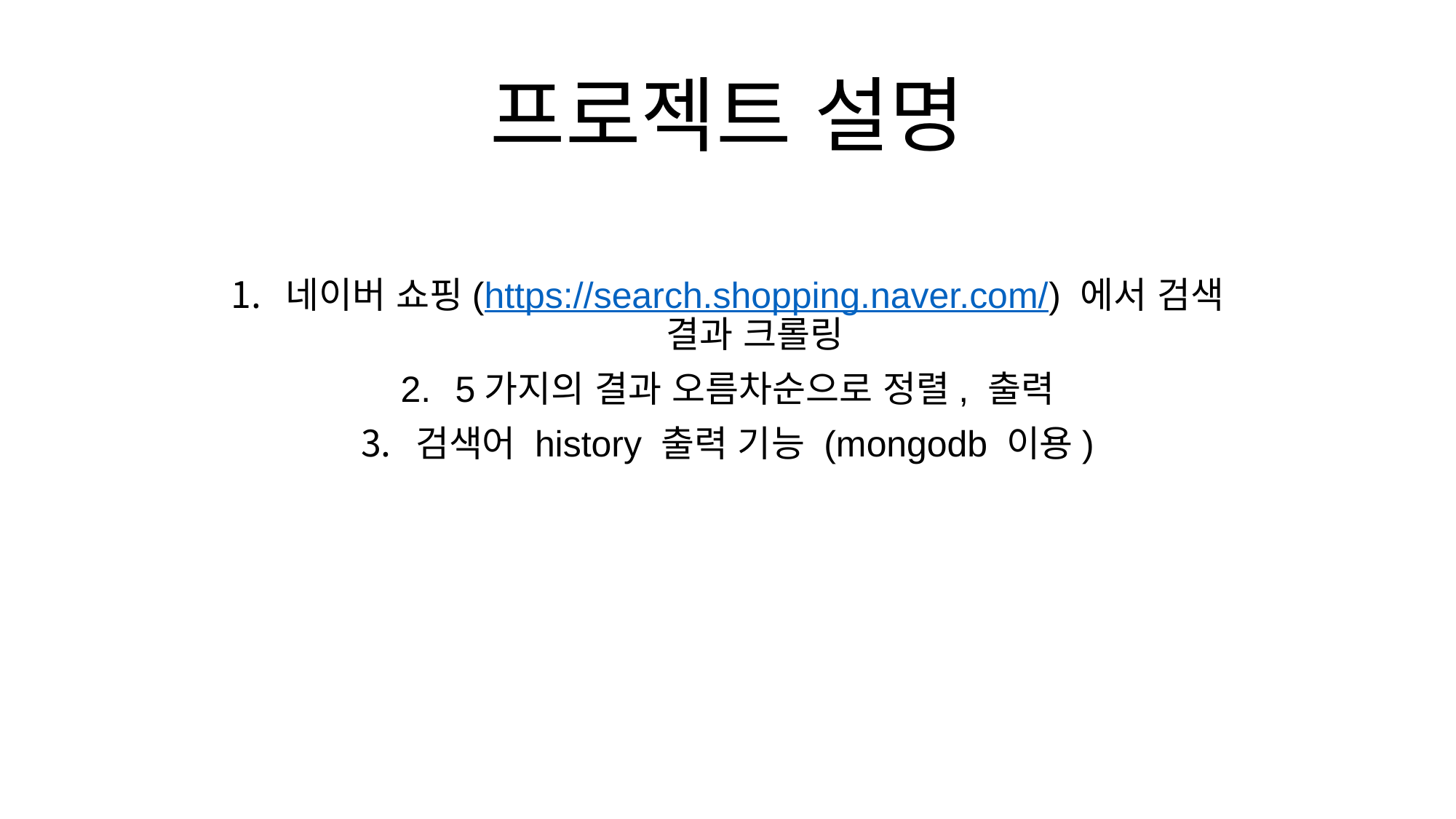

# 프로젝트 설명
네이버 쇼핑(https://search.shopping.naver.com/) 에서 검색 결과 크롤링
5가지의 결과 오름차순으로 정렬, 출력
검색어 history 출력 기능 (mongodb 이용)